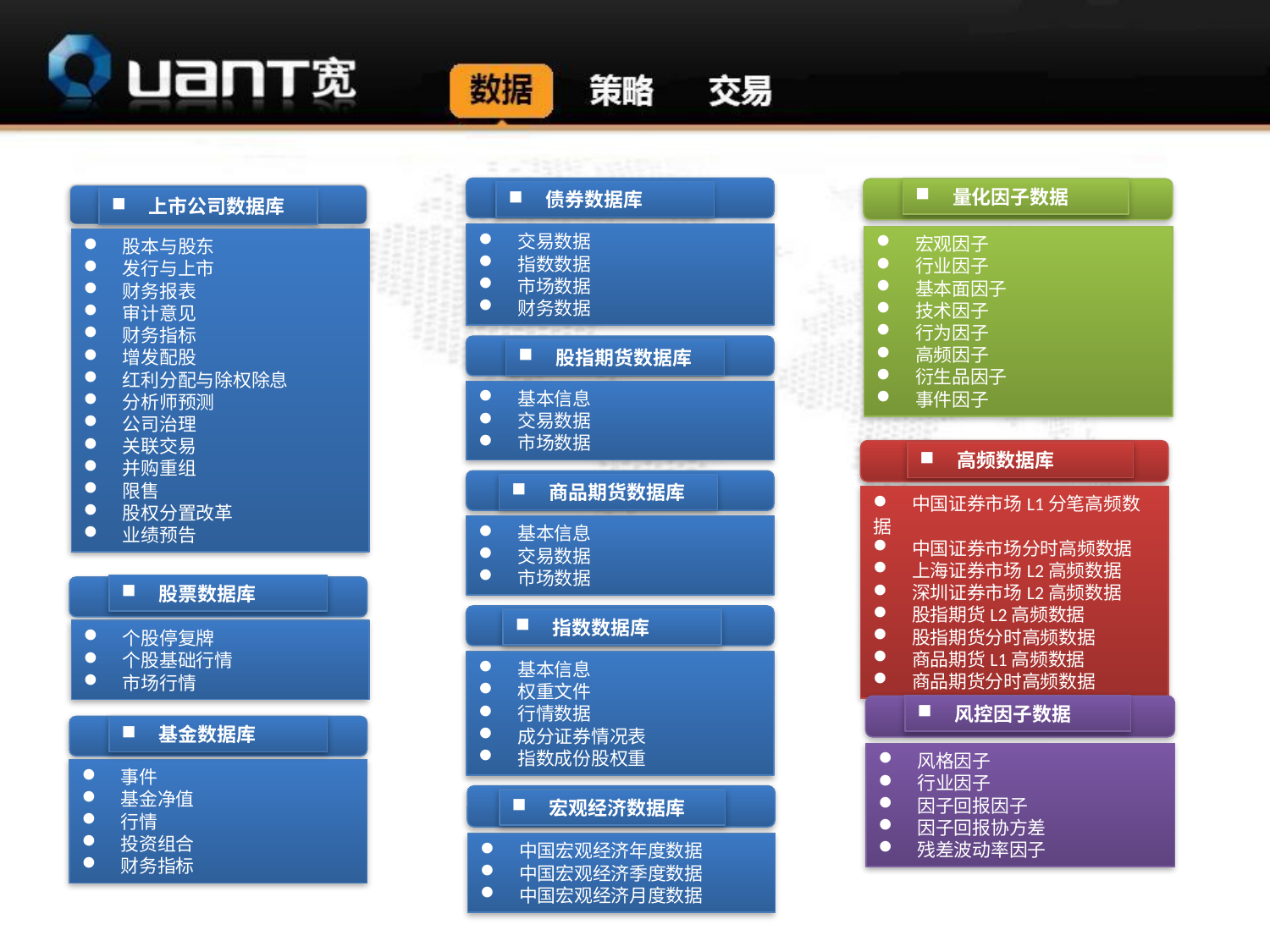

量化因子数据

    债券数据库

    上市公司数据库
    交易数据
    指数数据
    市场数据
    财务数据
    宏观因子
    行业因子
    基本面因子
    技术因子
    行为因子
    高频因子
    衍生品因子
    事件因子
    股本与股东
    发行与上市
    财务报表
    审计意见
    财务指标
    增发配股
    红利分配与除权除息
    分析师预测
    公司治理
    关联交易
    并购重组
    限售
    股权分置改革
    业绩预告

    股指期货数据库
    基本信息
    交易数据
    市场数据

    高频数据库

    商品期货数据库
    中国证券市场L1分笔高频数据
    中国证券市场分时高频数据
    上海证券市场L2高频数据
    深圳证券市场L2高频数据
    股指期货L2高频数据
    股指期货分时高频数据
    商品期货L1高频数据
    商品期货分时高频数据
    基本信息
    交易数据
    市场数据
    股票数据库

    指数数据库
    个股停复牌
    个股基础行情
    市场行情
    基本信息
    权重文件
    行情数据
    成分证券情况表
    指数成份股权重
    风控因子数据

    基金数据库
    风格因子
    行业因子
    因子回报因子
    因子回报协方差
    残差波动率因子
    事件
    基金净值
    行情
    投资组合
    财务指标

    宏观经济数据库
    中国宏观经济年度数据
    中国宏观经济季度数据
    中国宏观经济月度数据